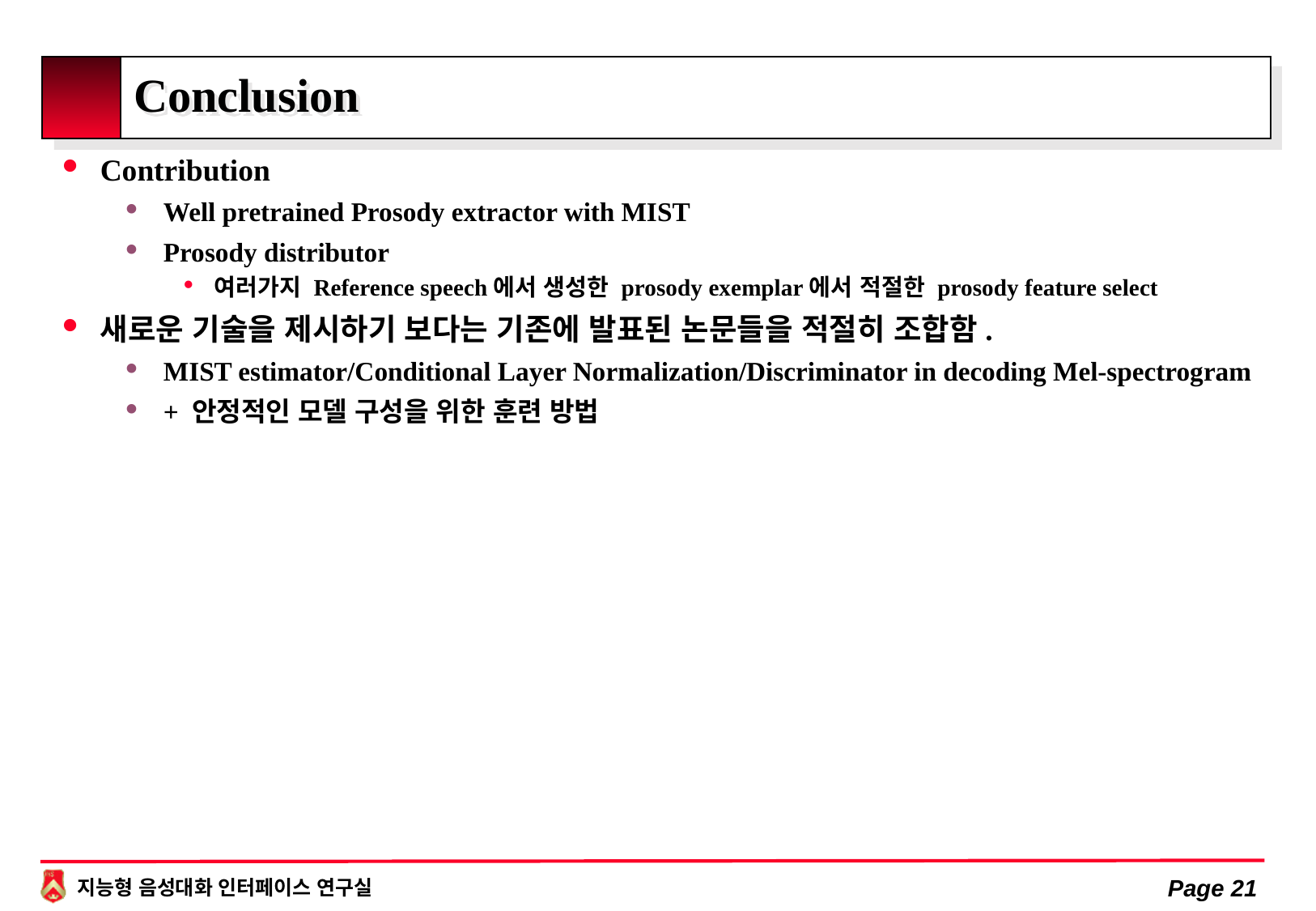

# Conclusion
Contribution
Well pretrained Prosody extractor with MIST
Prosody distributor
여러가지 Reference speech에서 생성한 prosody exemplar에서 적절한 prosody feature select
새로운 기술을 제시하기 보다는 기존에 발표된 논문들을 적절히 조합함.
MIST estimator/Conditional Layer Normalization/Discriminator in decoding Mel-spectrogram
+ 안정적인 모델 구성을 위한 훈련 방법

Page 21